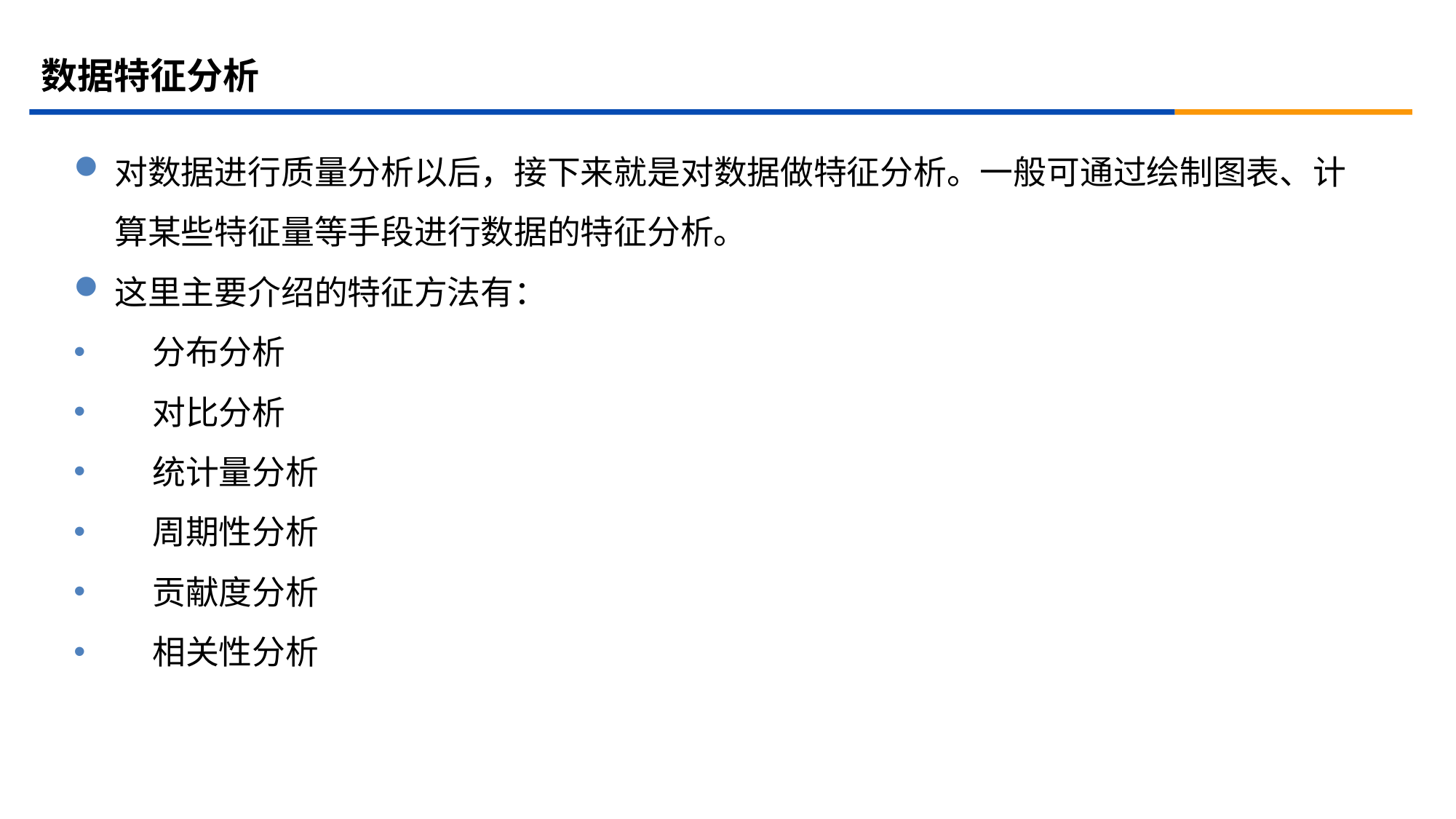

# 数据特征分析
对数据进行质量分析以后，接下来就是对数据做特征分析。一般可通过绘制图表、计算某些特征量等手段进行数据的特征分析。
这里主要介绍的特征方法有：
    分布分析
    对比分析
    统计量分析
    周期性分析
    贡献度分析
    相关性分析